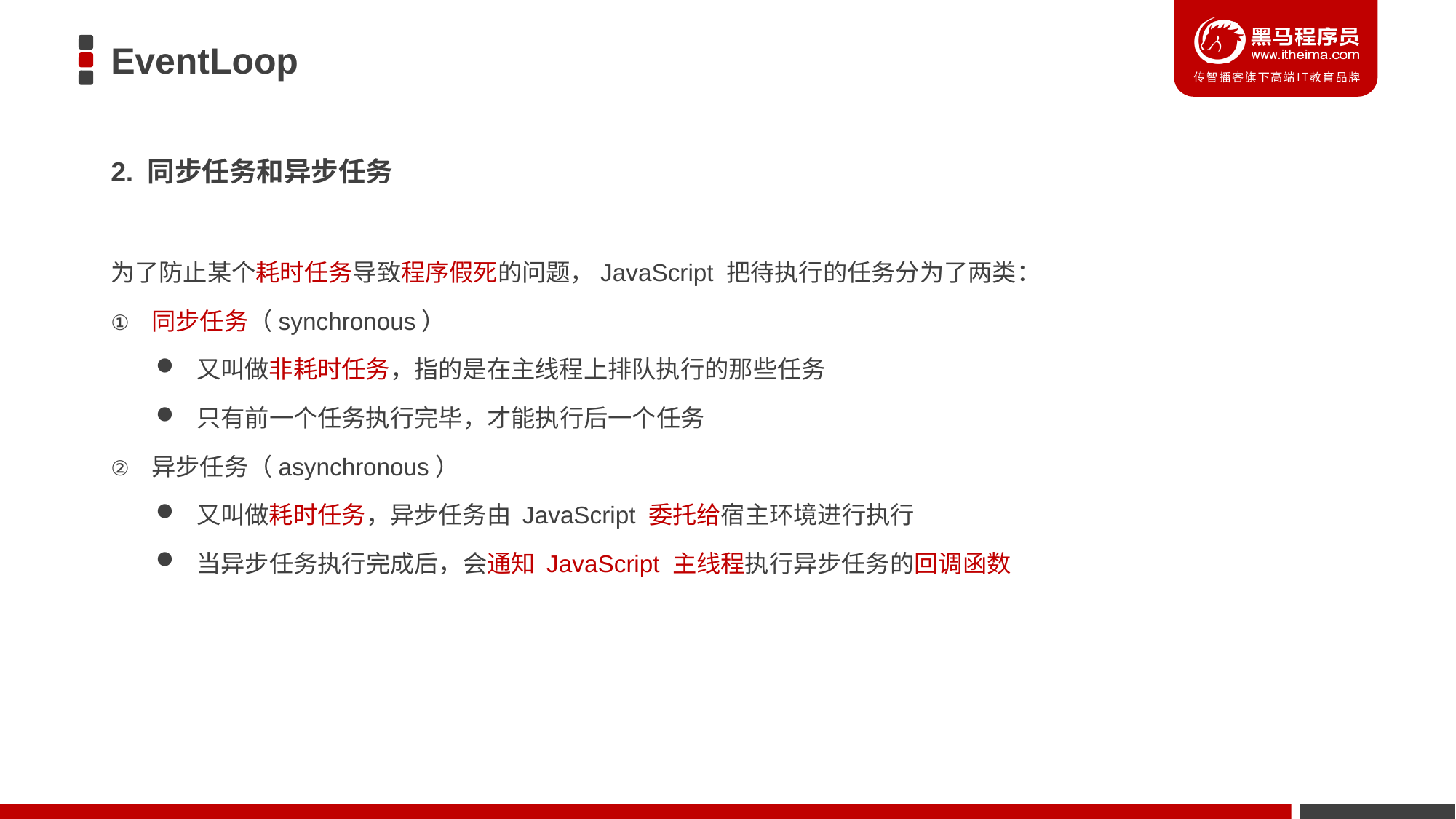

# EventLoop
2. 同步任务和异步任务
为了防止某个耗时任务导致程序假死的问题，JavaScript 把待执行的任务分为了两类：
同步任务（synchronous）
又叫做非耗时任务，指的是在主线程上排队执行的那些任务
只有前一个任务执行完毕，才能执行后一个任务
异步任务（asynchronous）
又叫做耗时任务，异步任务由 JavaScript 委托给宿主环境进行执行
当异步任务执行完成后，会通知 JavaScript 主线程执行异步任务的回调函数